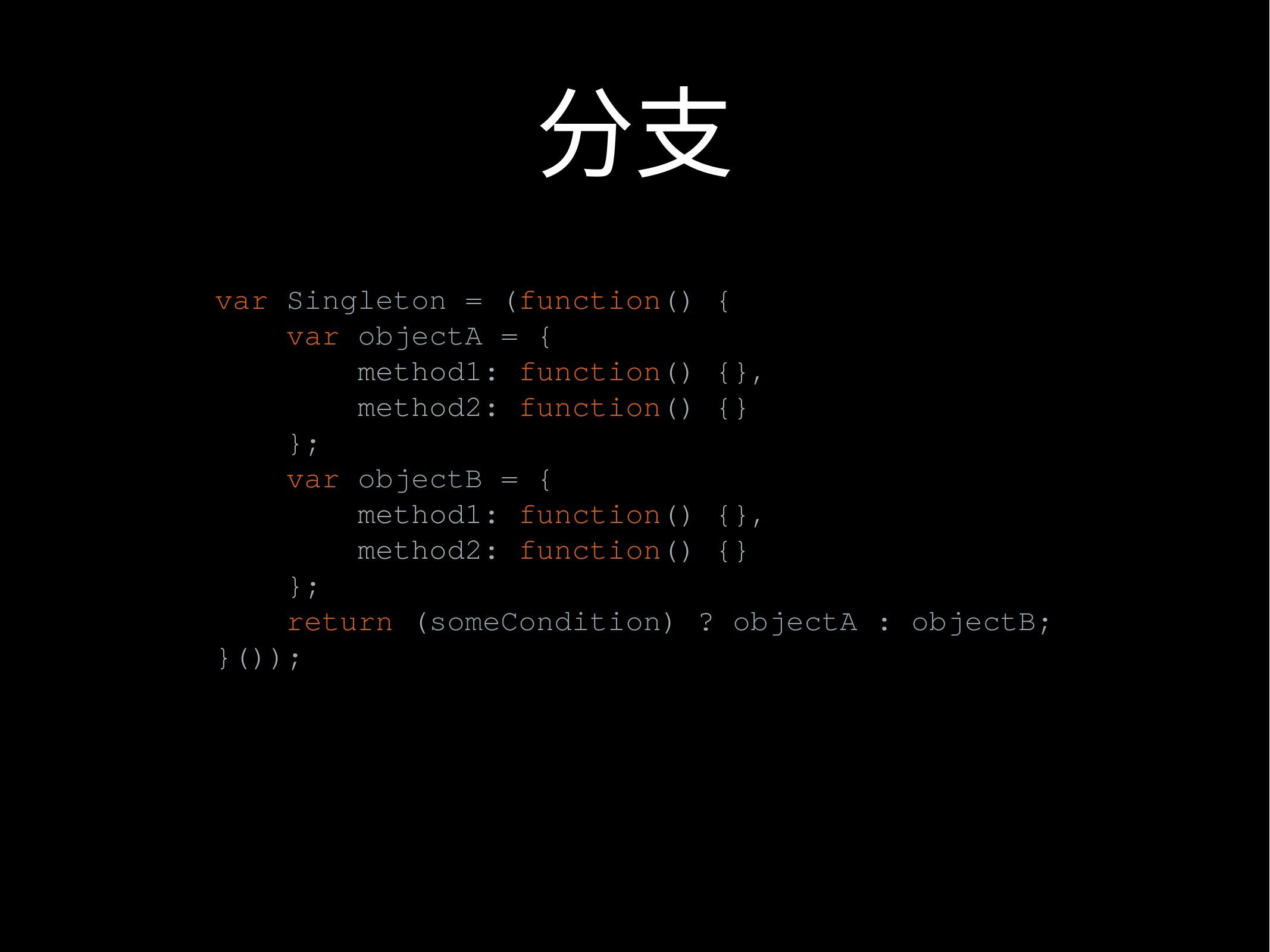

# 分支
var Singleton = (function() {
    var objectA = {
        method1: function() {},
        method2: function() {}
    };
    var objectB = {
        method1: function() {},
        method2: function() {}
    };
    return (someCondition) ? objectA : objectB;
}());